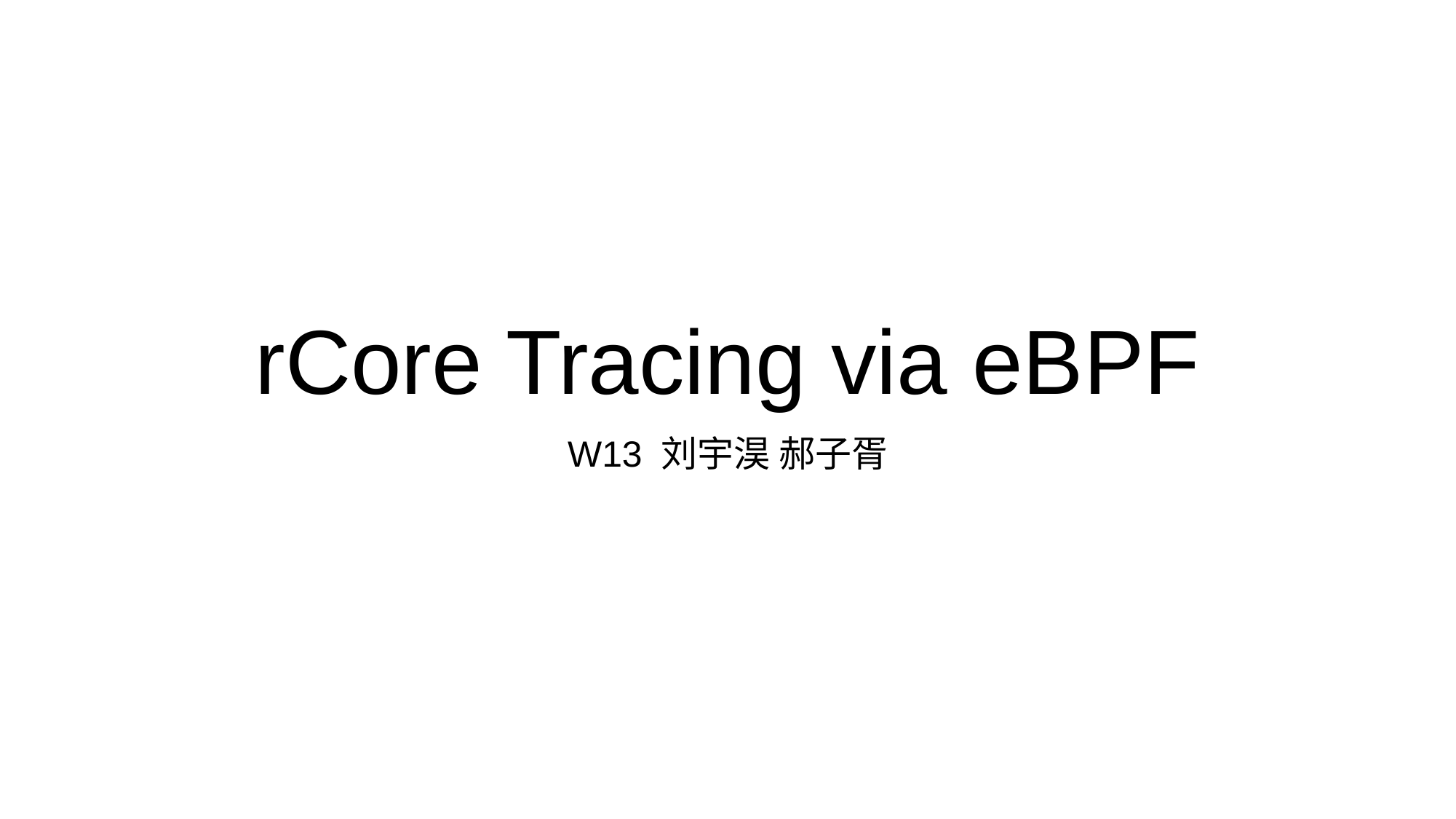

# rCore Tracing via eBPF
W13 刘宇淏 郝子胥